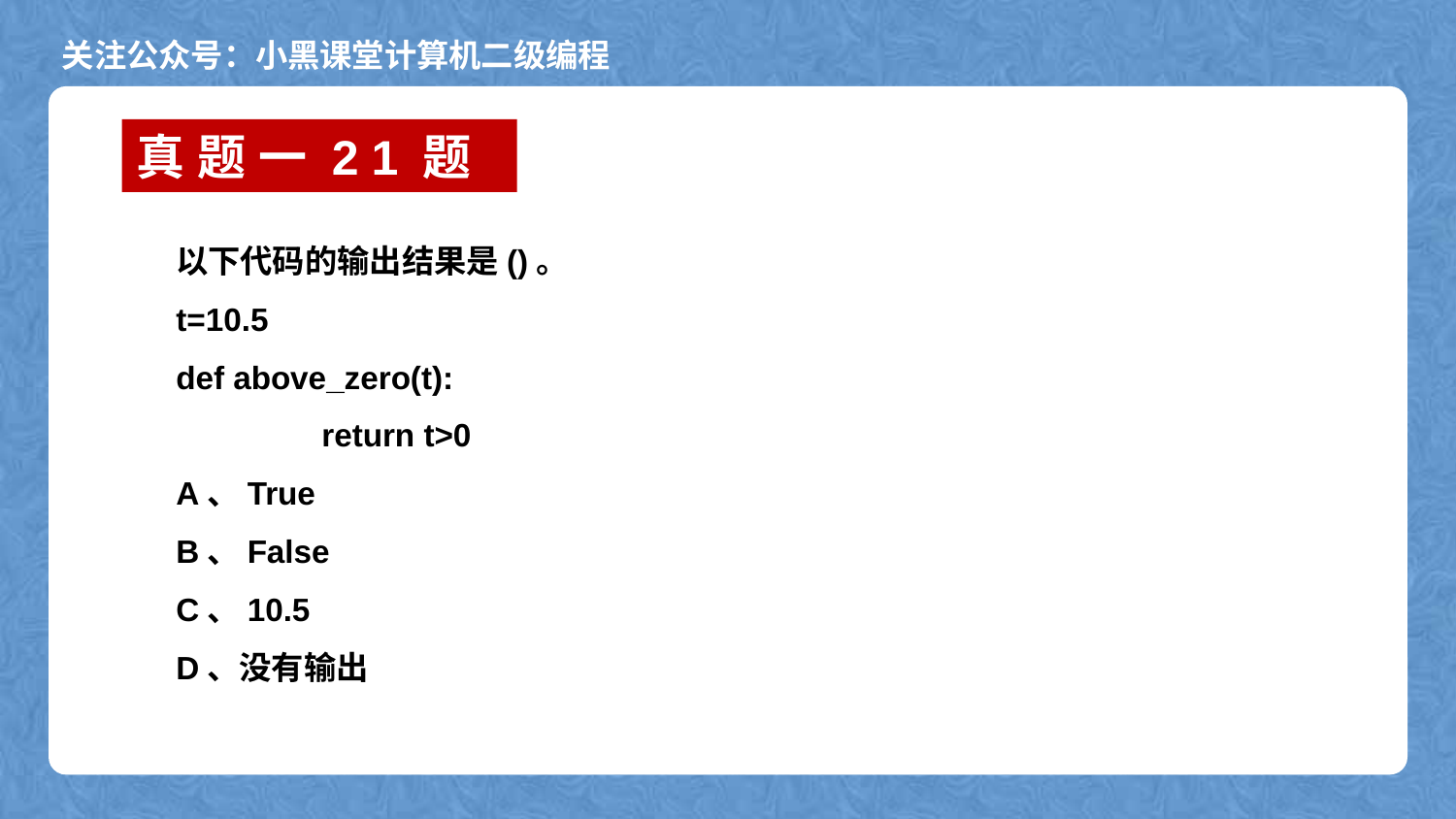

真题一21题
以下代码的输出结果是()。
t=10.5
def above_zero(t):
	return t>0
A、True
B、False
C、10.5
D、没有输出